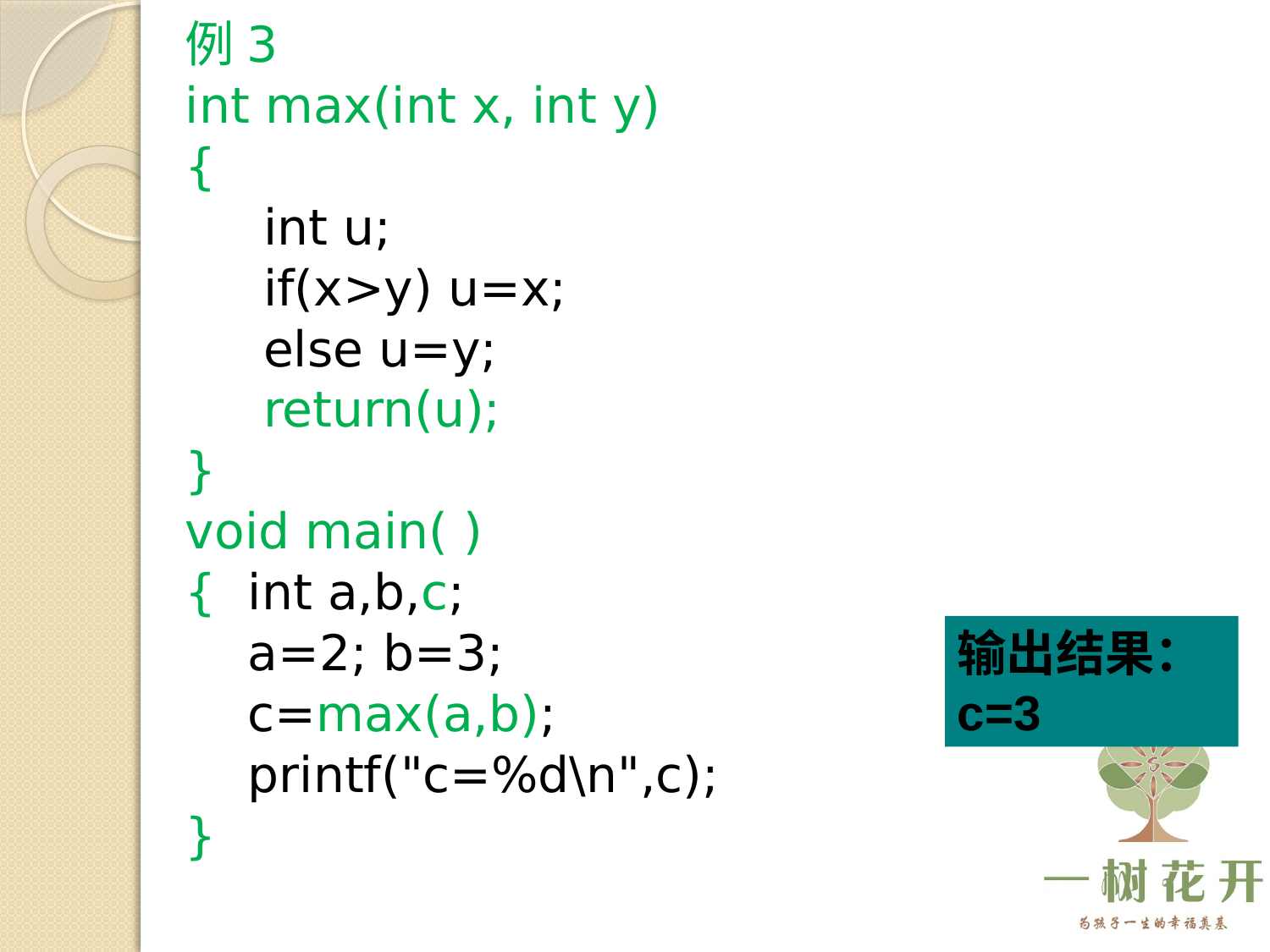

例3
int max(int x, int y)
{
     int u;
     if(x>y) u=x;
     else u=y;
     return(u);
}
void main( )
{  int a,b,c;
    a=2; b=3;
    c=max(a,b);
    printf("c=%d\n",c);
}
输出结果：
c=3